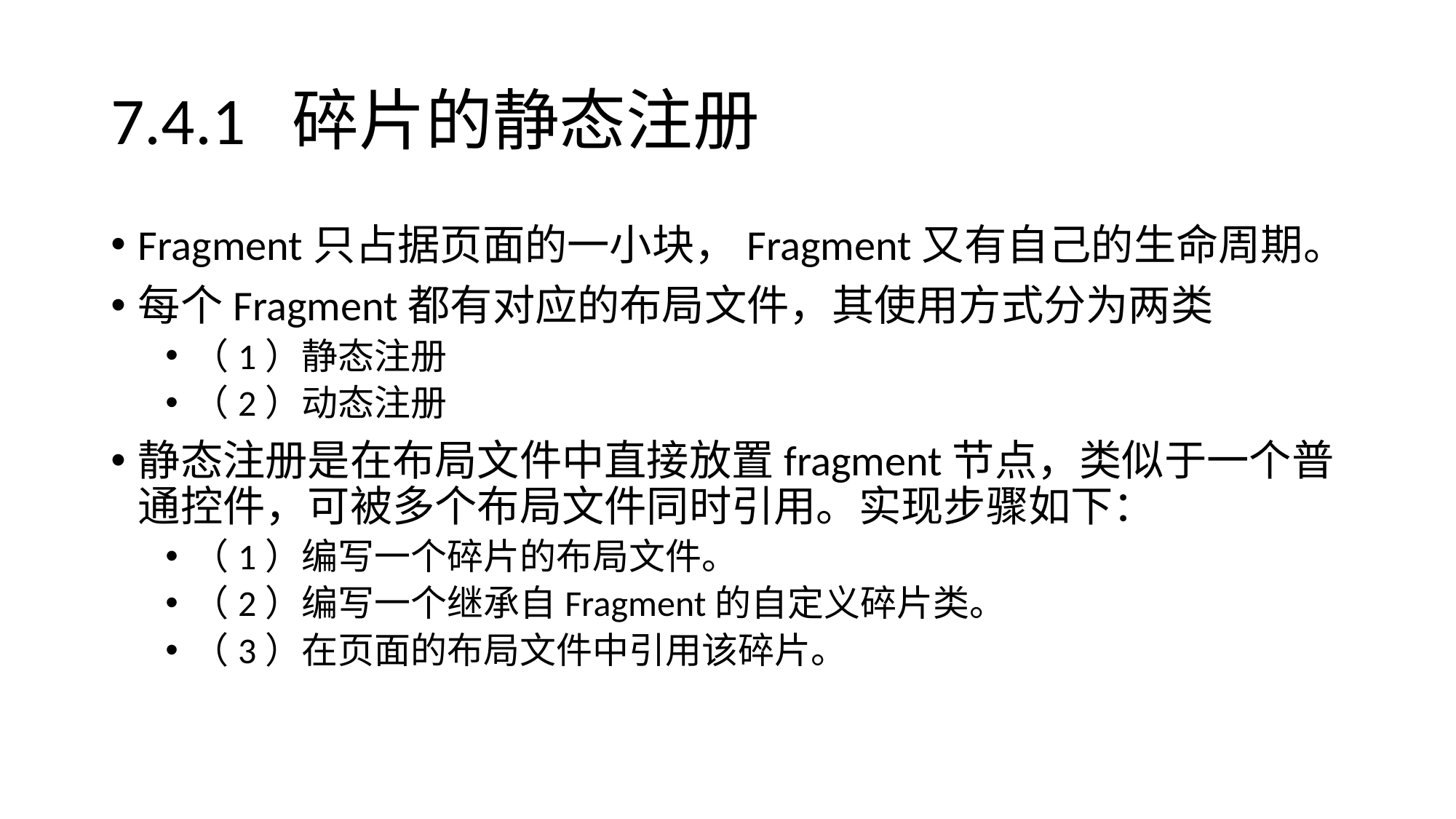

# 7.4.1  碎片的静态注册
Fragment只占据页面的一小块，Fragment又有自己的生命周期。
每个Fragment都有对应的布局文件，其使用方式分为两类
（1）静态注册
（2）动态注册
静态注册是在布局文件中直接放置fragment节点，类似于一个普通控件，可被多个布局文件同时引用。实现步骤如下：
（1）编写一个碎片的布局文件。
（2）编写一个继承自Fragment的自定义碎片类。
（3）在页面的布局文件中引用该碎片。